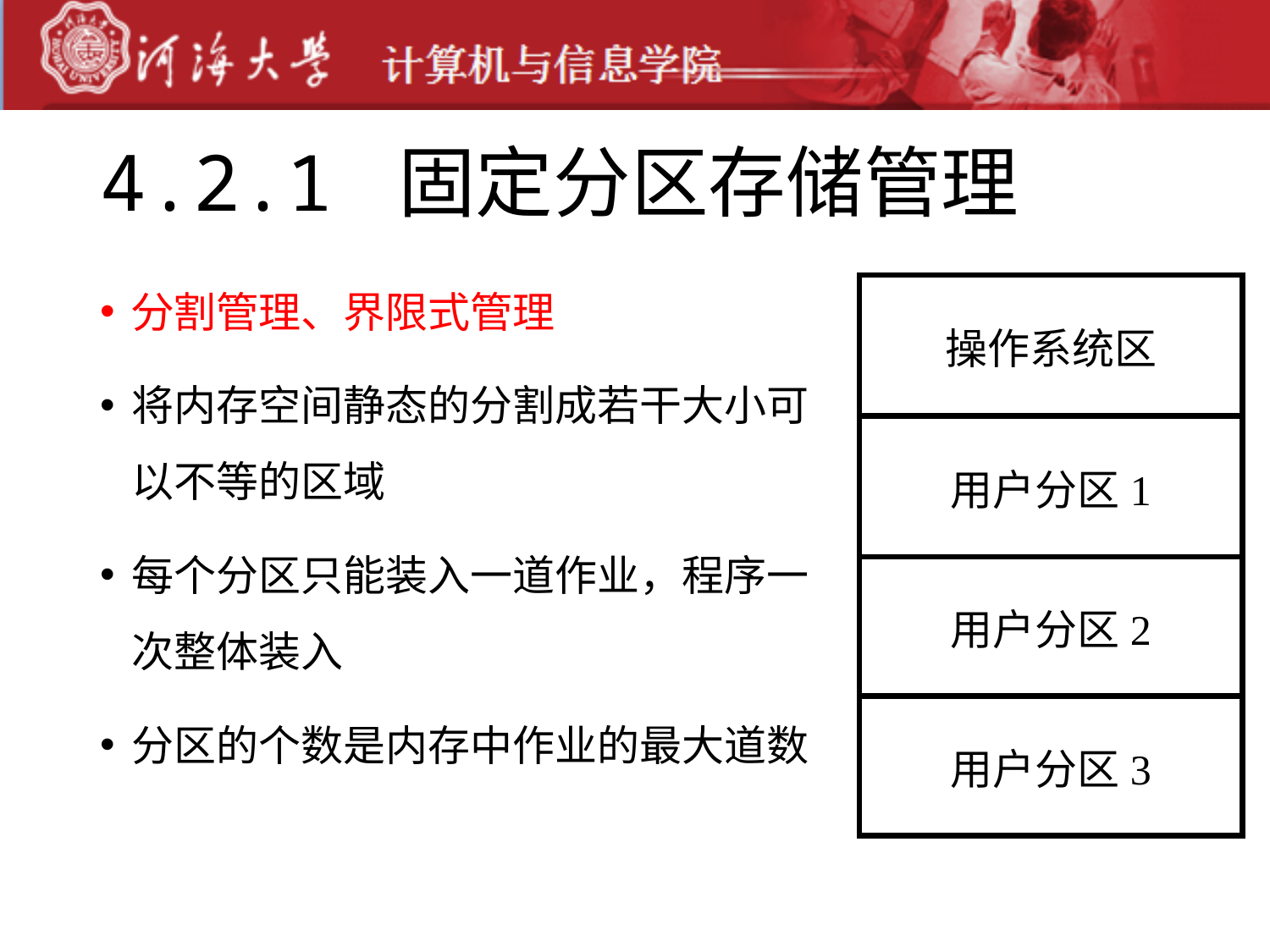

# 4.2.1 固定分区存储管理
分割管理、界限式管理
将内存空间静态的分割成若干大小可以不等的区域
每个分区只能装入一道作业，程序一次整体装入
分区的个数是内存中作业的最大道数

操作系统区

用户分区1

用户分区2

用户分区3